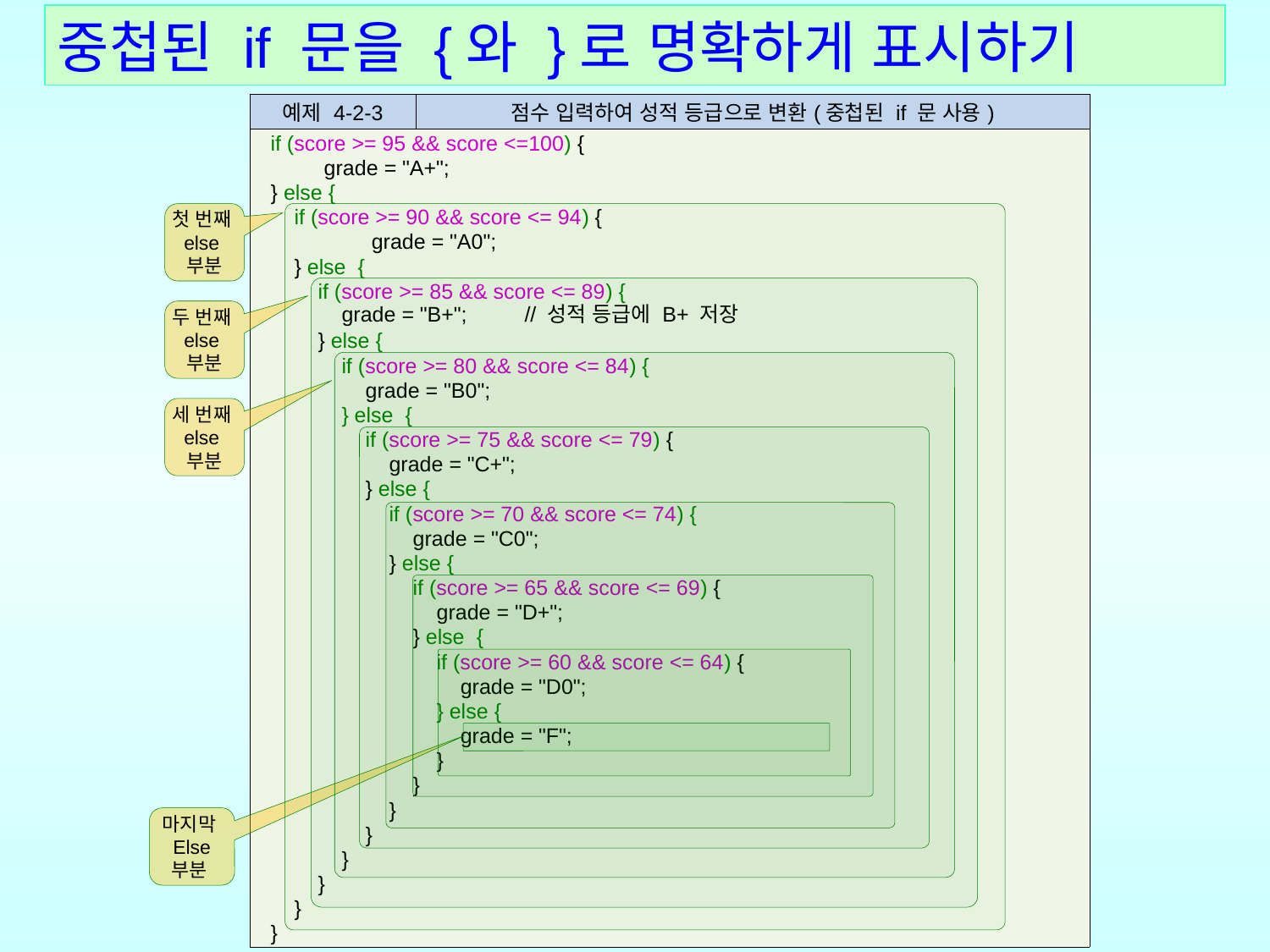

중첩된 if 문을 {와 }로 명확하게 표시하기
| 예제 4-2-3 | 점수 입력하여 성적 등급으로 변환(중첩된 if 문 사용) |
| --- | --- |
| if (score >= 95 && score <=100) { grade = "A+"; } else { if (score >= 90 && score <= 94) { grade = "A0"; } else { if (score >= 85 && score <= 89) { grade = "B+"; // 성적 등급에 B+ 저장 } else { if (score >= 80 && score <= 84) { grade = "B0"; } else { if (score >= 75 && score <= 79) { grade = "C+"; } else { if (score >= 70 && score <= 74) { grade = "C0"; } else { if (score >= 65 && score <= 69) { grade = "D+"; } else { if (score >= 60 && score <= 64) { grade = "D0"; } else { grade = "F"; } } } } } } } } |  |
첫 번째
else
부분

두 번째
else
부분

세 번째
else
부분

마지막
Else
부분